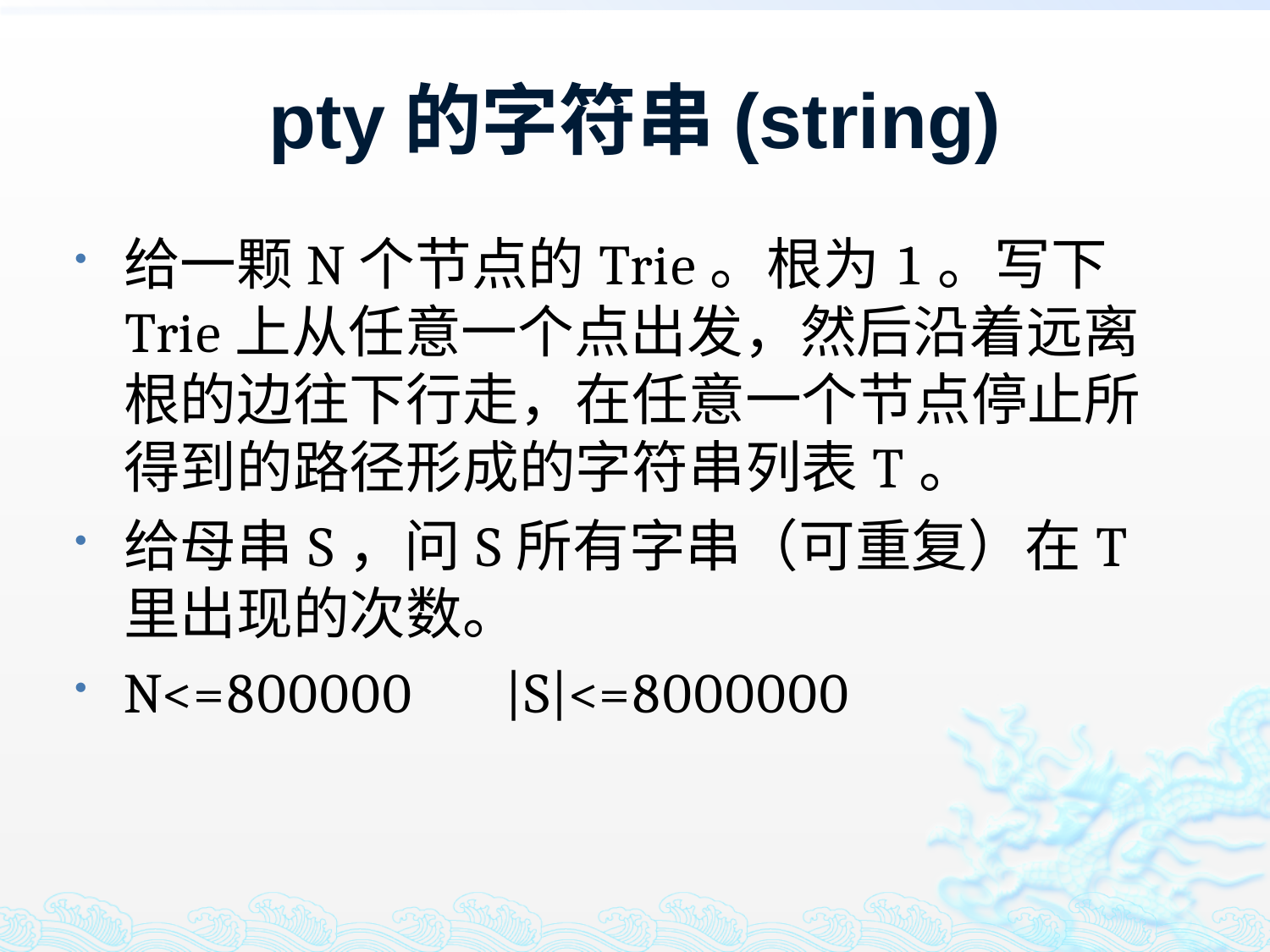

# pty的字符串(string)
给一颗N个节点的Trie。根为1。写下Trie上从任意一个点出发，然后沿着远离根的边往下行走，在任意一个节点停止所得到的路径形成的字符串列表T。
给母串S，问S所有字串（可重复）在T里出现的次数。
N<=800000	|S|<=8000000